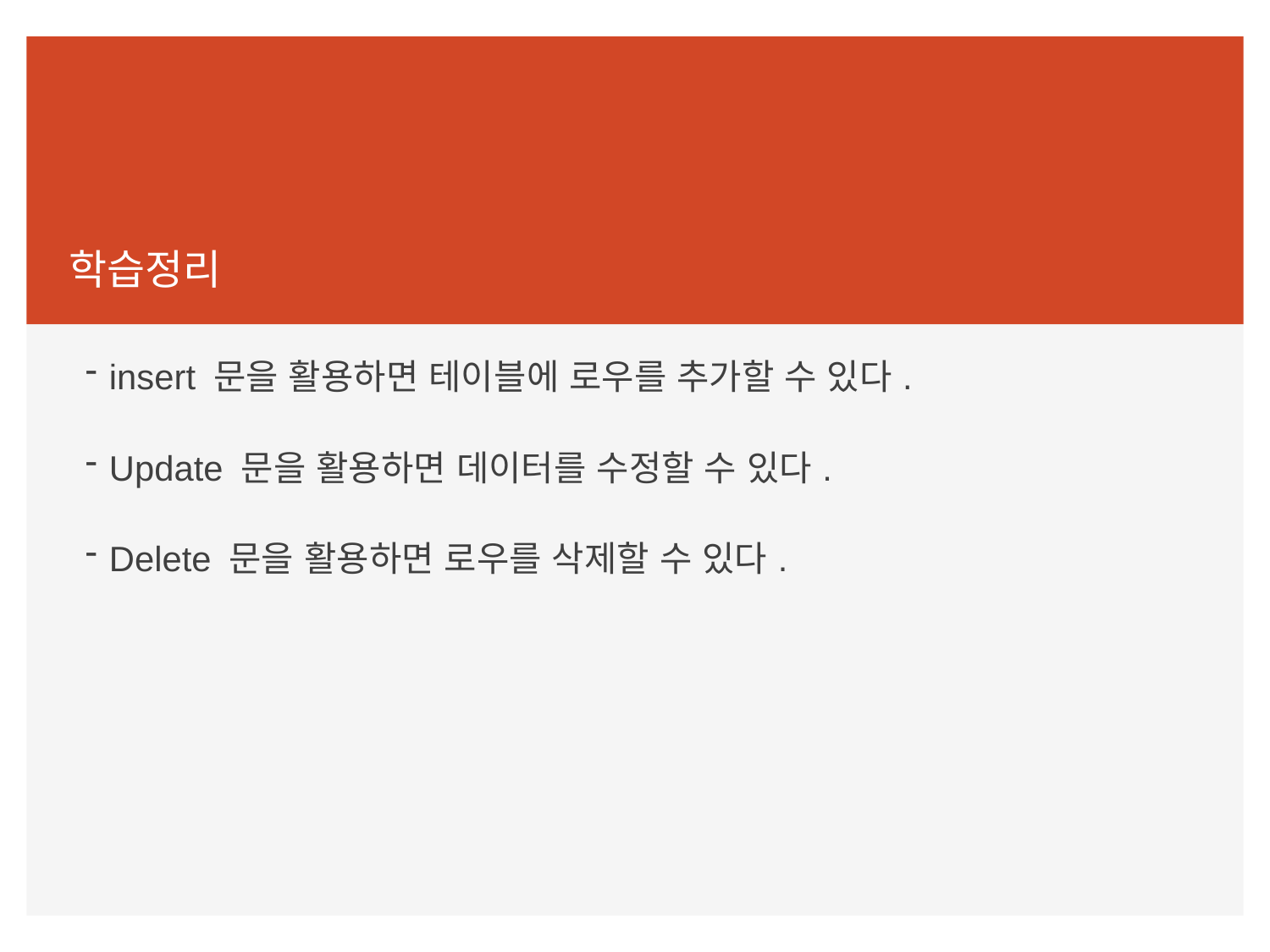

학습정리
insert 문을 활용하면 테이블에 로우를 추가할 수 있다.
Update 문을 활용하면 데이터를 수정할 수 있다.
Delete 문을 활용하면 로우를 삭제할 수 있다.